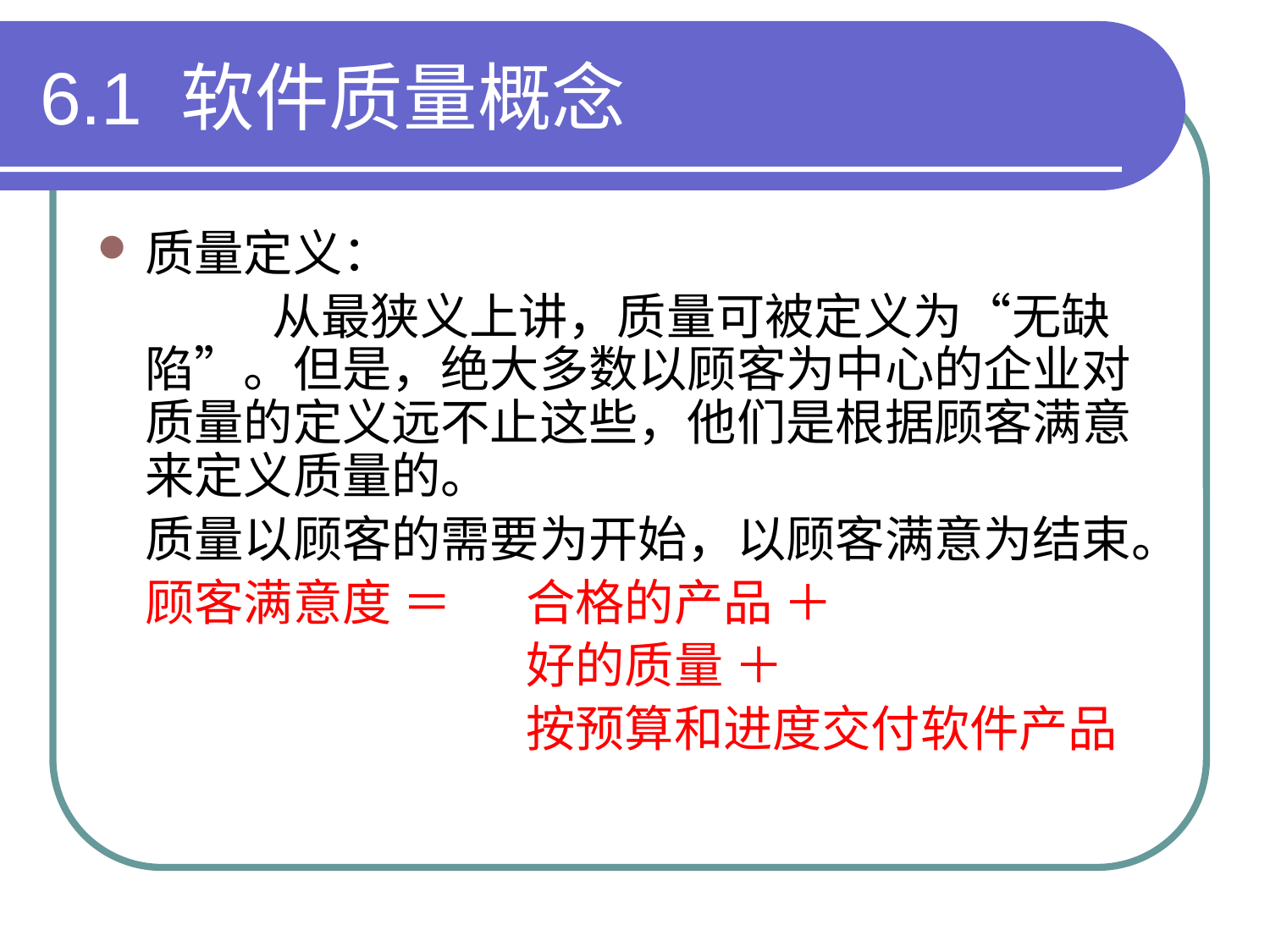

# 6.1 软件质量概念
质量定义：
	 	从最狭义上讲，质量可被定义为“无缺陷”。但是，绝大多数以顾客为中心的企业对质量的定义远不止这些，他们是根据顾客满意来定义质量的。
	质量以顾客的需要为开始，以顾客满意为结束。
	顾客满意度 ＝	合格的产品 ＋
				好的质量 ＋
				按预算和进度交付软件产品

3